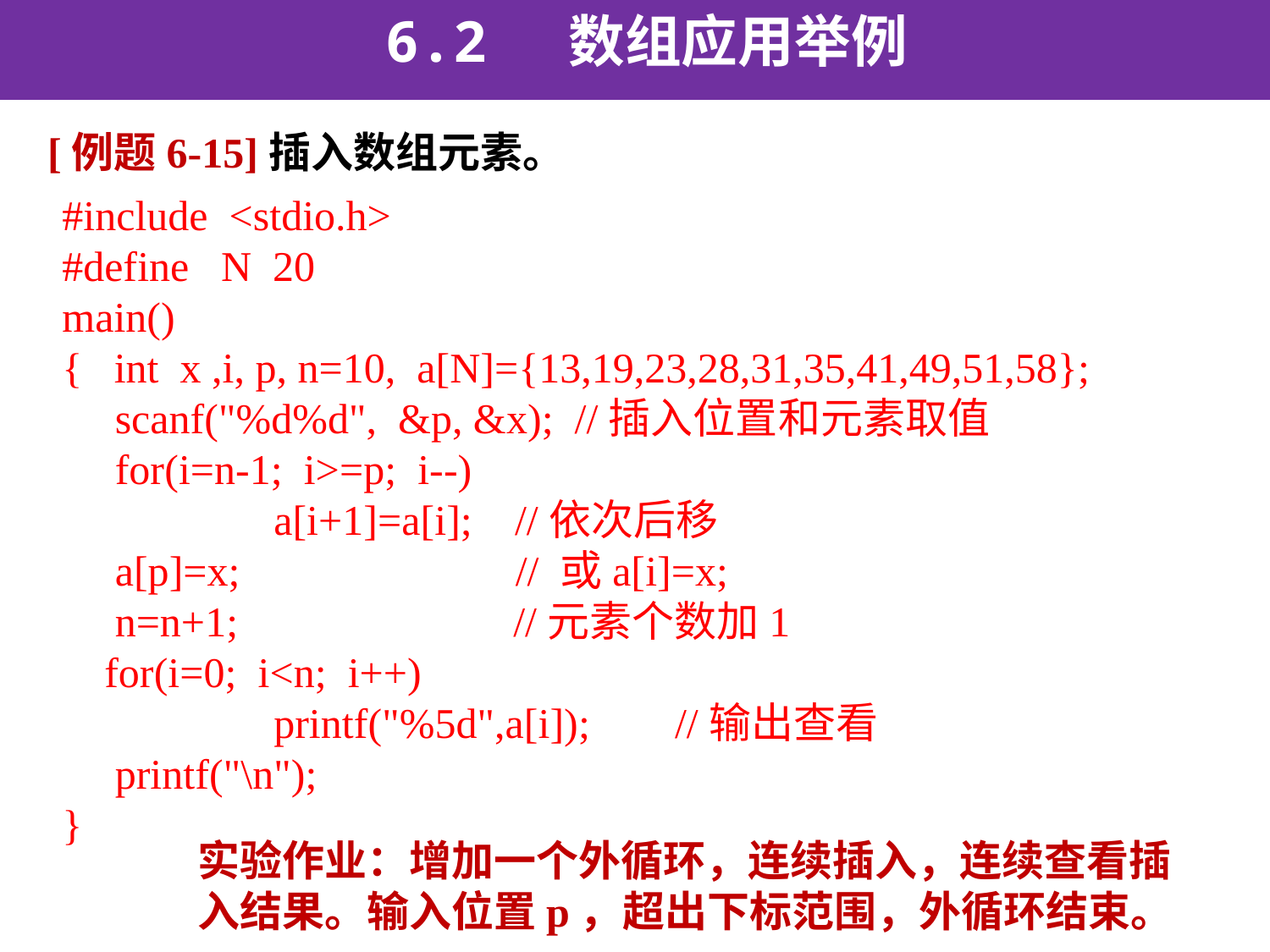

6.2  数组应用举例
[例题6-15]插入数组元素。
#include  <stdio.h>
#define   N  20
main()
{   int  x ,i, p, n=10,  a[N]={13,19,23,28,31,35,41,49,51,58};
     scanf("%d%d",  &p, &x);  //插入位置和元素取值
     for(i=n-1;  i>=p;  i--)
                    a[i+1]=a[i];    //依次后移
     a[p]=x;                          // 或a[i]=x;
     n=n+1;                          //元素个数加1
    for(i=0;  i<n;  i++)
                    printf("%5d",a[i]);        //输出查看
     printf("\n");
}
实验作业：增加一个外循环，连续插入，连续查看插入结果。输入位置p，超出下标范围，外循环结束。